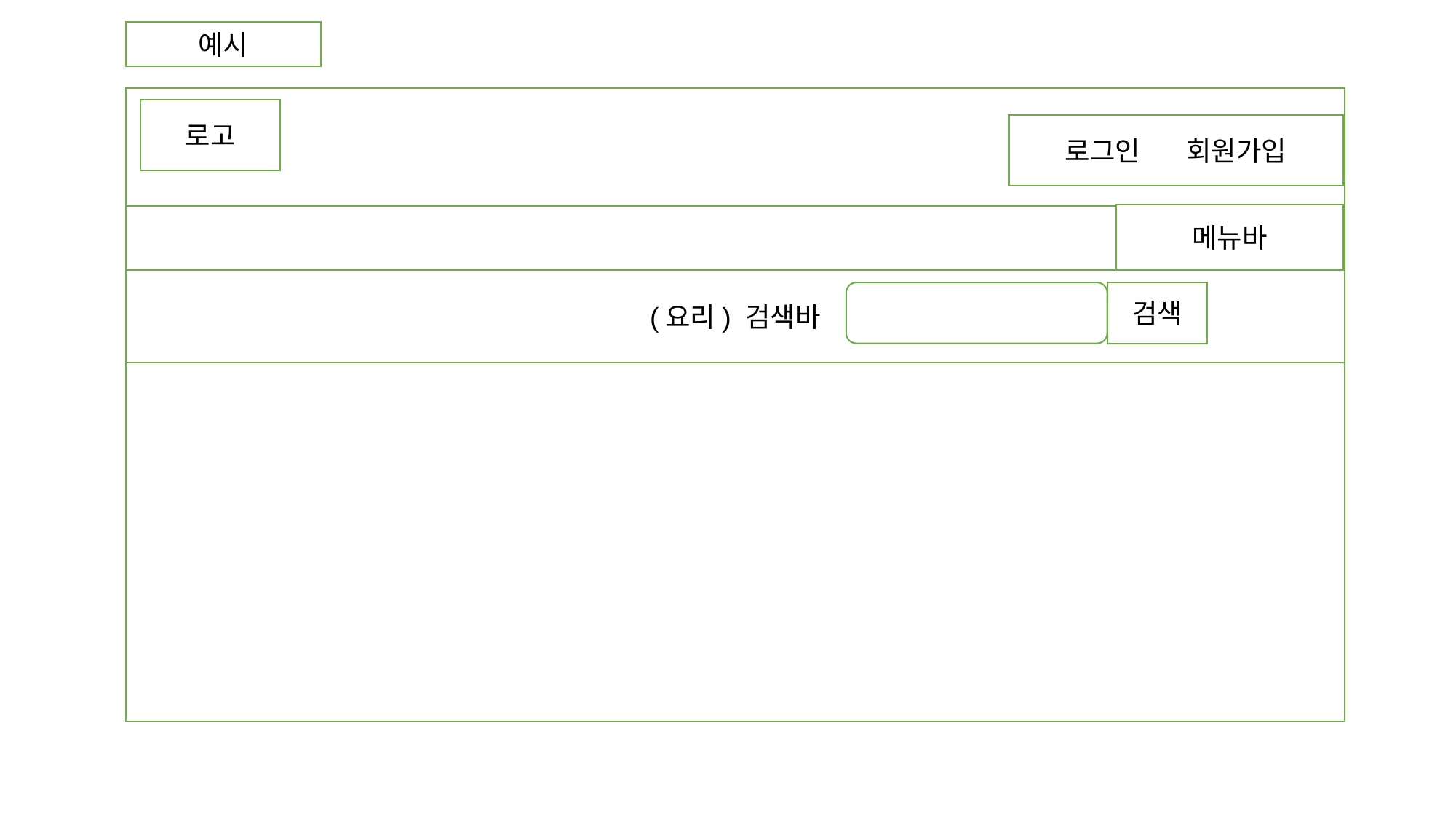

예시

로고
로그인      회원가입

메뉴바

(요리) 검색바

검색